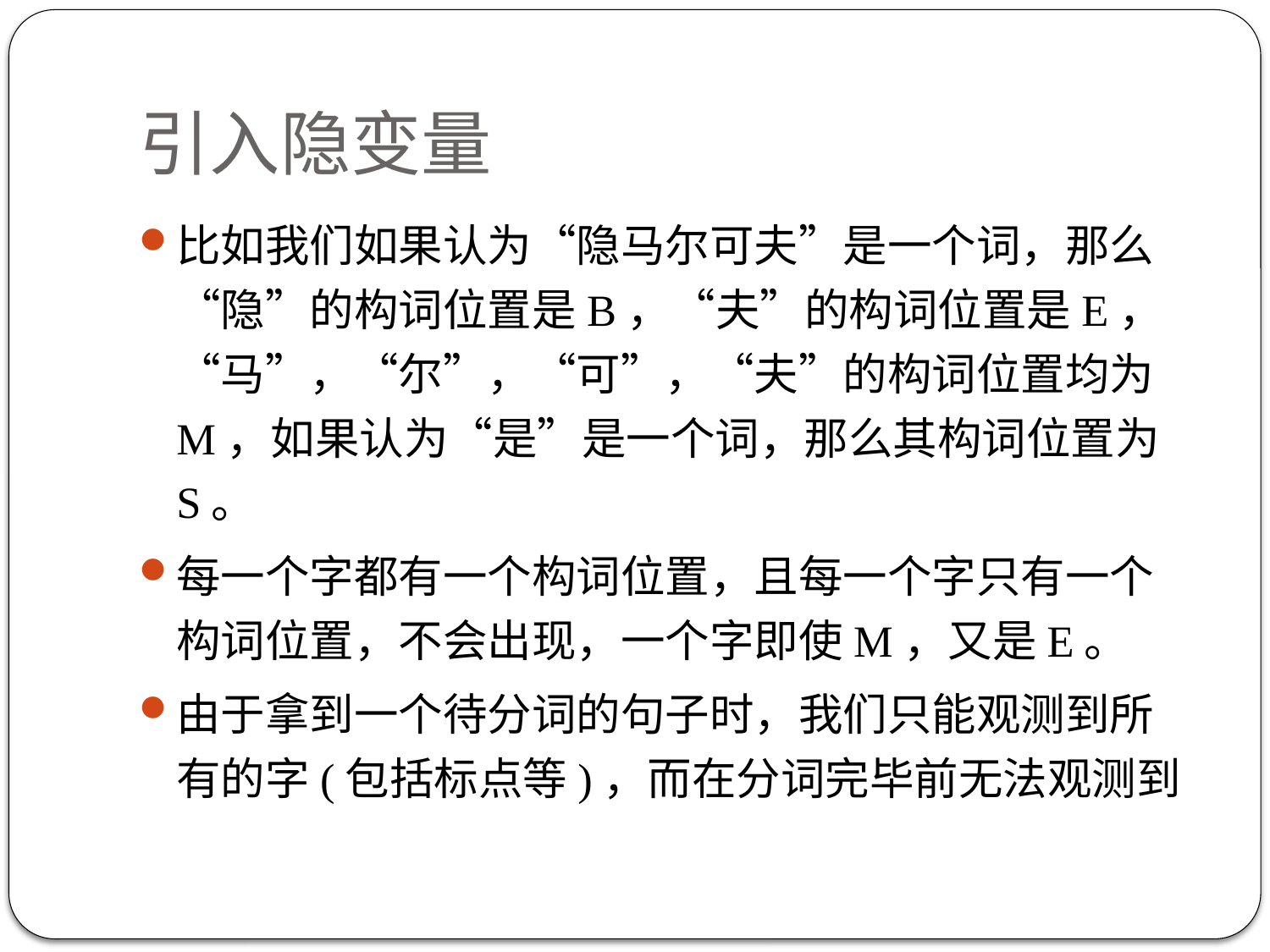

# 引入隐变量
比如我们如果认为“隐马尔可夫”是一个词，那么“隐”的构词位置是B，“夫”的构词位置是E，“马”，“尔”，“可”，“夫”的构词位置均为M，如果认为“是”是一个词，那么其构词位置为S。
每一个字都有一个构词位置，且每一个字只有一个构词位置，不会出现，一个字即使M，又是E。
由于拿到一个待分词的句子时，我们只能观测到所有的字(包括标点等)，而在分词完毕前无法观测到